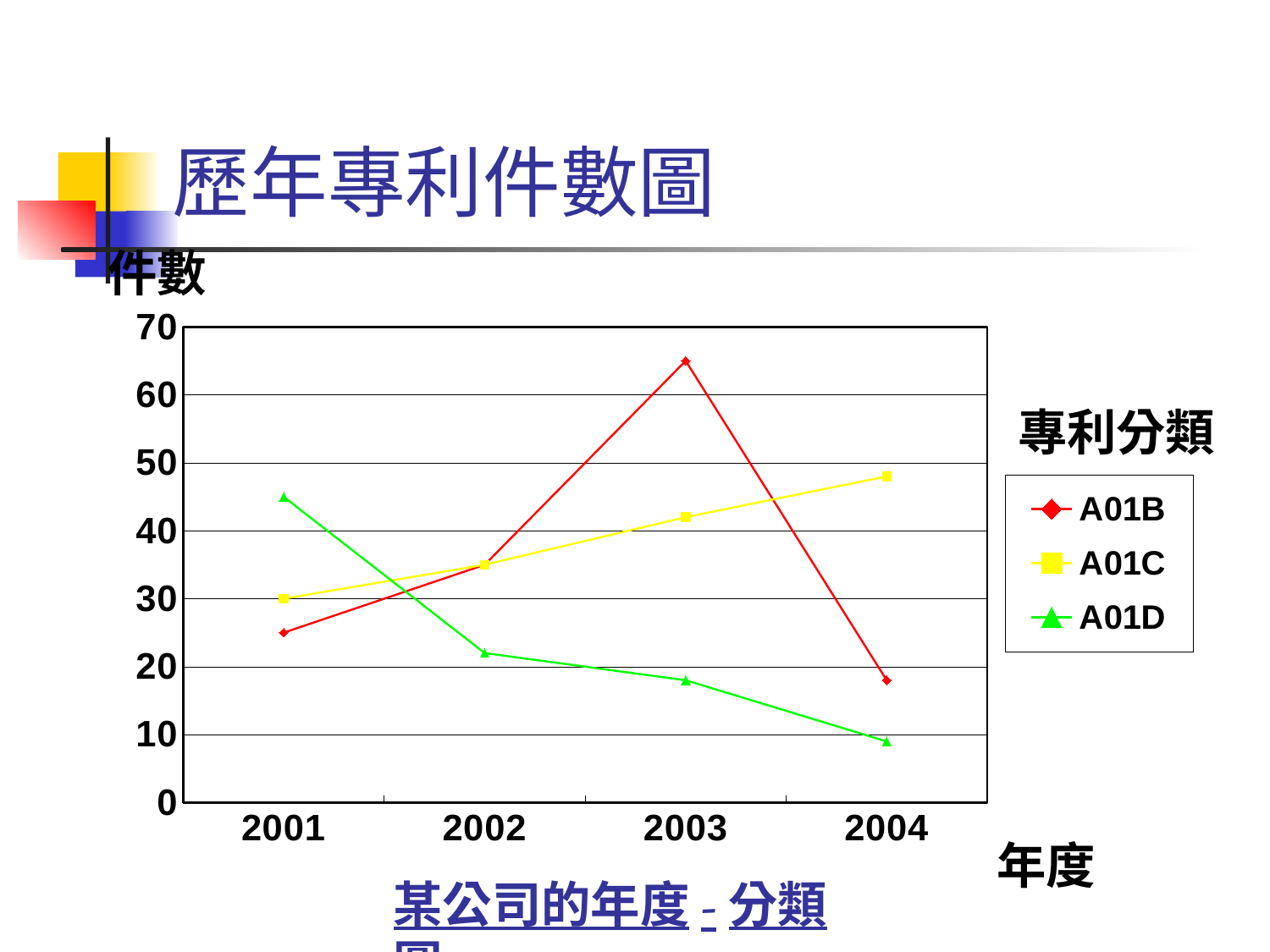

# 歷年專利件數圖
件數
專利分類
年度

### Chart

| Category | A01B | A01C | A01D |
|---|---|---|---|
| 2001 | 25.0 | 30.0 | 45.0 |
| 2002 | 35.0 | 35.0 | 22.0 |
| 2003 | 65.0 | 42.0 | 18.0 |
| 2004 | 18.0 | 48.0 | 9.0 |
某公司的年度-分類圖